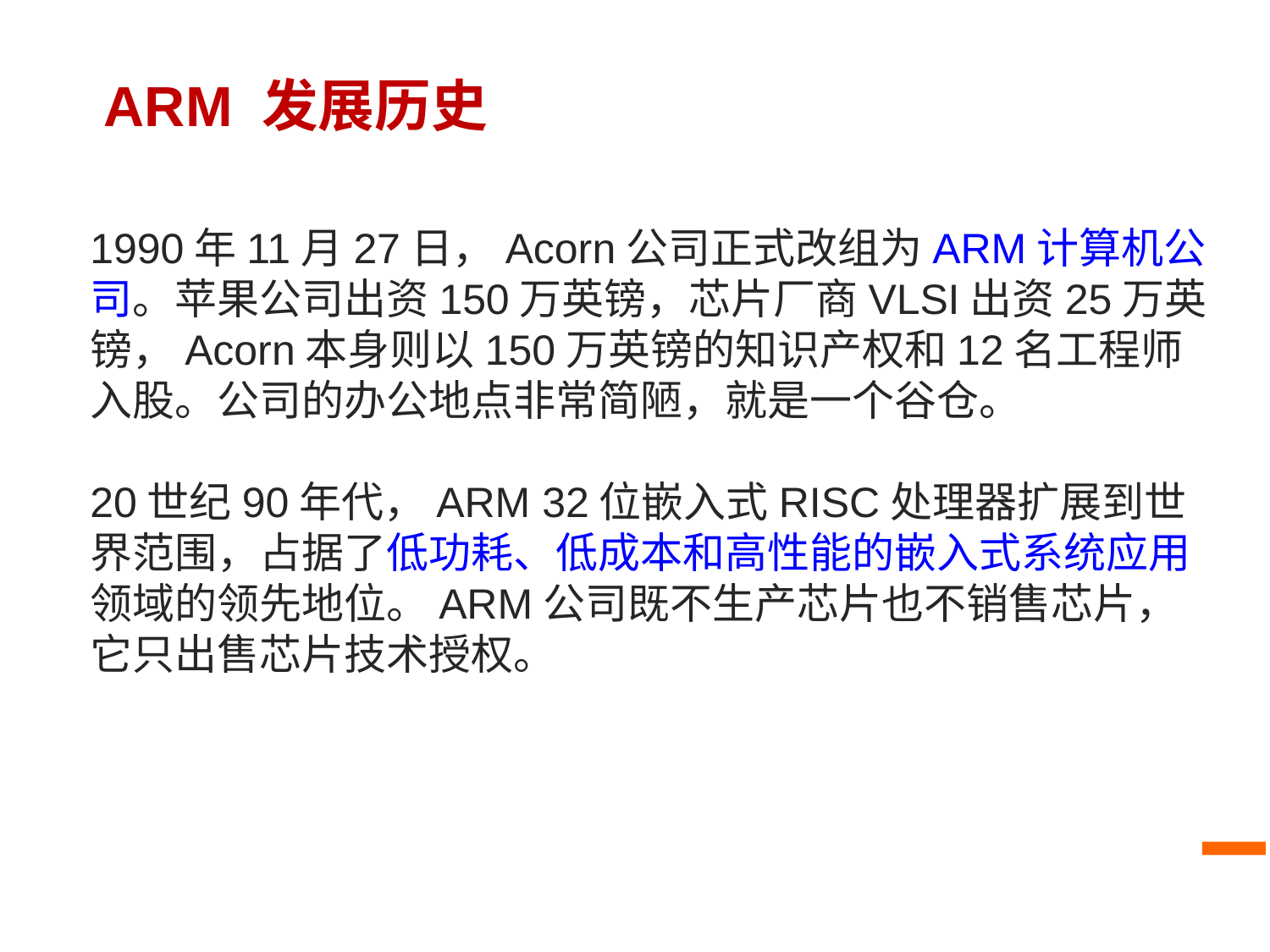

ARM 发展历史
1990年11月27日，Acorn公司正式改组为ARM计算机公司。苹果公司出资150万英镑，芯片厂商VLSI出资25万英镑，Acorn本身则以150万英镑的知识产权和12名工程师入股。公司的办公地点非常简陋，就是一个谷仓。

20世纪90年代，ARM 32位嵌入式RISC处理器扩展到世界范围，占据了低功耗、低成本和高性能的嵌入式系统应用领域的领先地位。ARM公司既不生产芯片也不销售芯片，它只出售芯片技术授权。
10